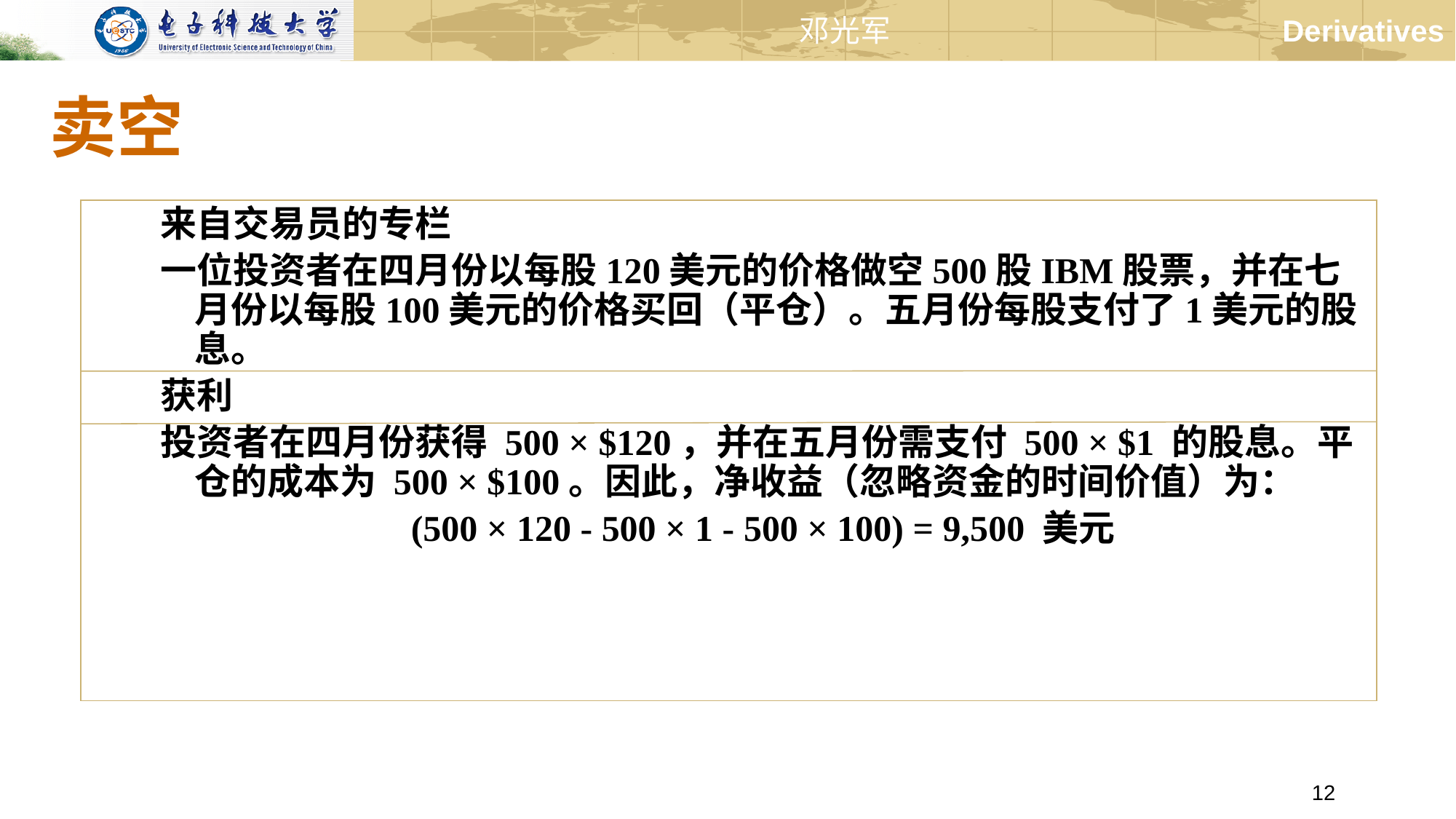

# 卖空

来自交易员的专栏
一位投资者在四月份以每股120美元的价格做空500股IBM股票，并在七月份以每股100美元的价格买回（平仓）。五月份每股支付了1美元的股息。
获利
投资者在四月份获得 500 × $120，并在五月份需支付 500 × $1 的股息。平仓的成本为 500 × $100。因此，净收益（忽略资金的时间价值）为：
(500 × 120 - 500 × 1 - 500 × 100) = 9,500 美元